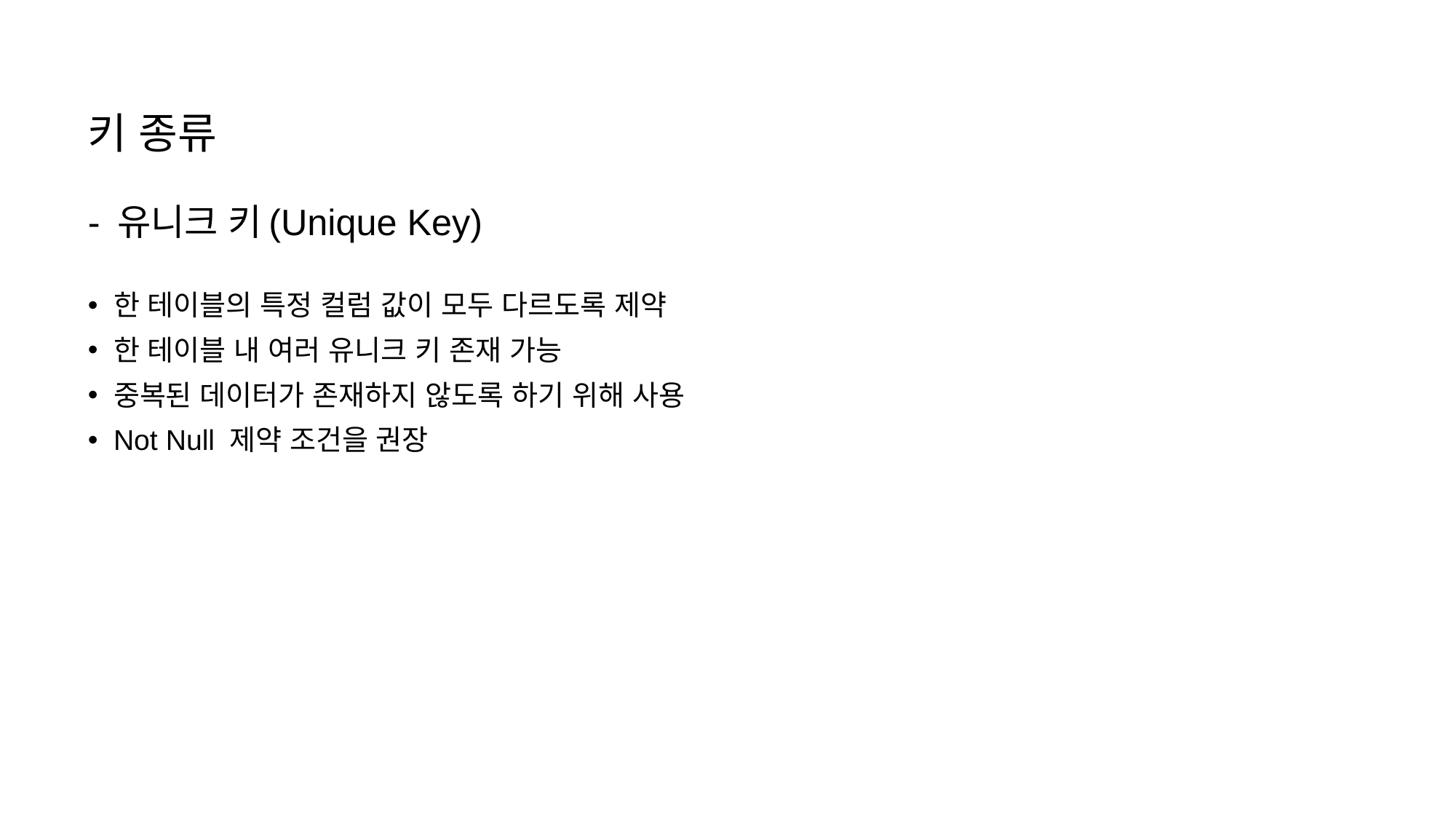

# 키 종류 - 유니크 키(Unique Key)
한 테이블의 특정 컬럼 값이 모두 다르도록 제약
한 테이블 내 여러 유니크 키 존재 가능
중복된 데이터가 존재하지 않도록 하기 위해 사용
Not Null 제약 조건을 권장